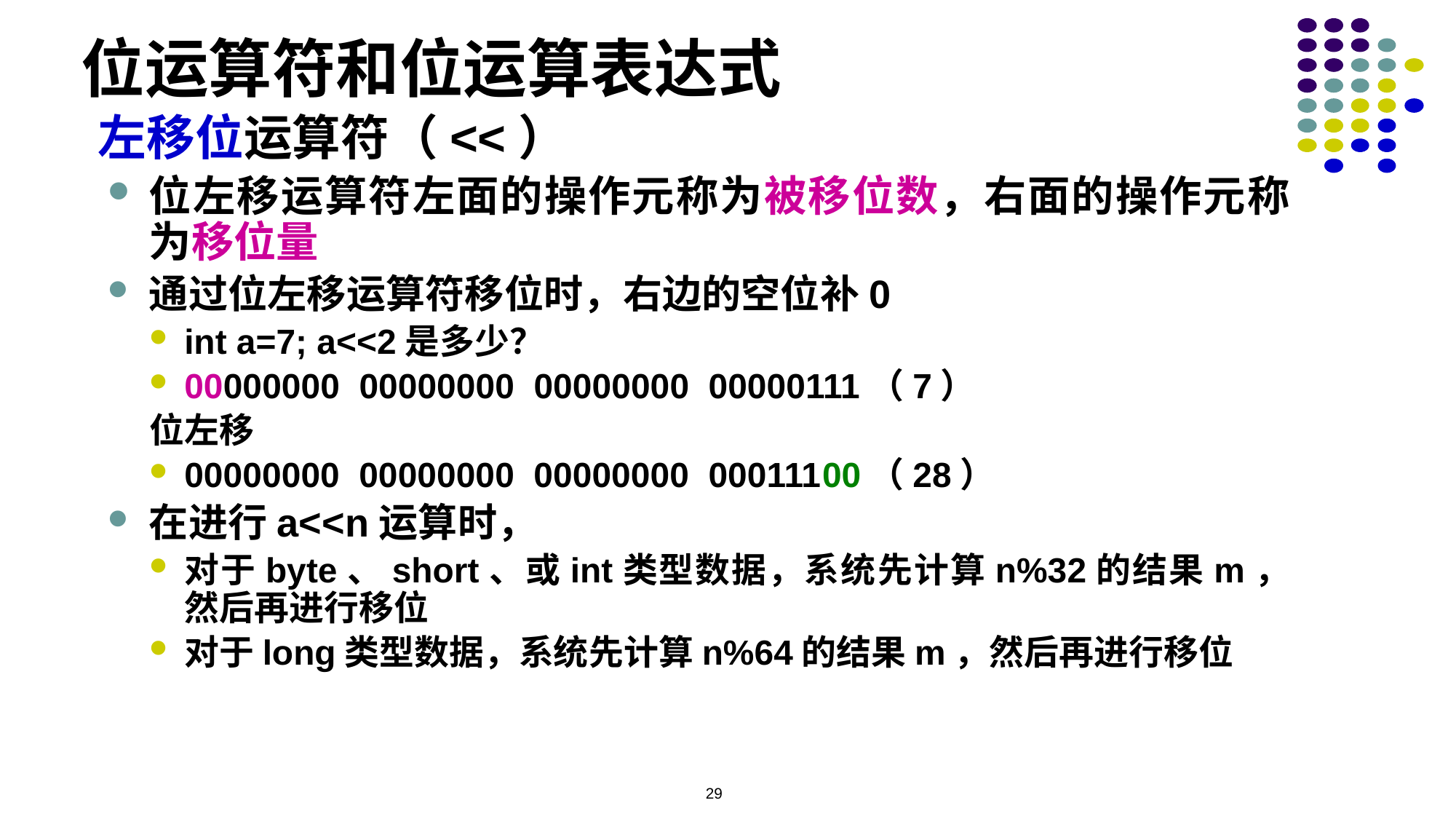

# 位运算符和位运算表达式
  左移位运算符（<<）
位左移运算符左面的操作元称为被移位数，右面的操作元称为移位量
通过位左移运算符移位时，右边的空位补0
int a=7; a<<2是多少？
00000000  00000000  00000000  00000111（7）
位左移
00000000  00000000  00000000  00011100（28）
在进行a<<n运算时，
对于byte、short、或int类型数据，系统先计算n%32的结果m，然后再进行移位
对于long类型数据，系统先计算n%64的结果m，然后再进行移位
29